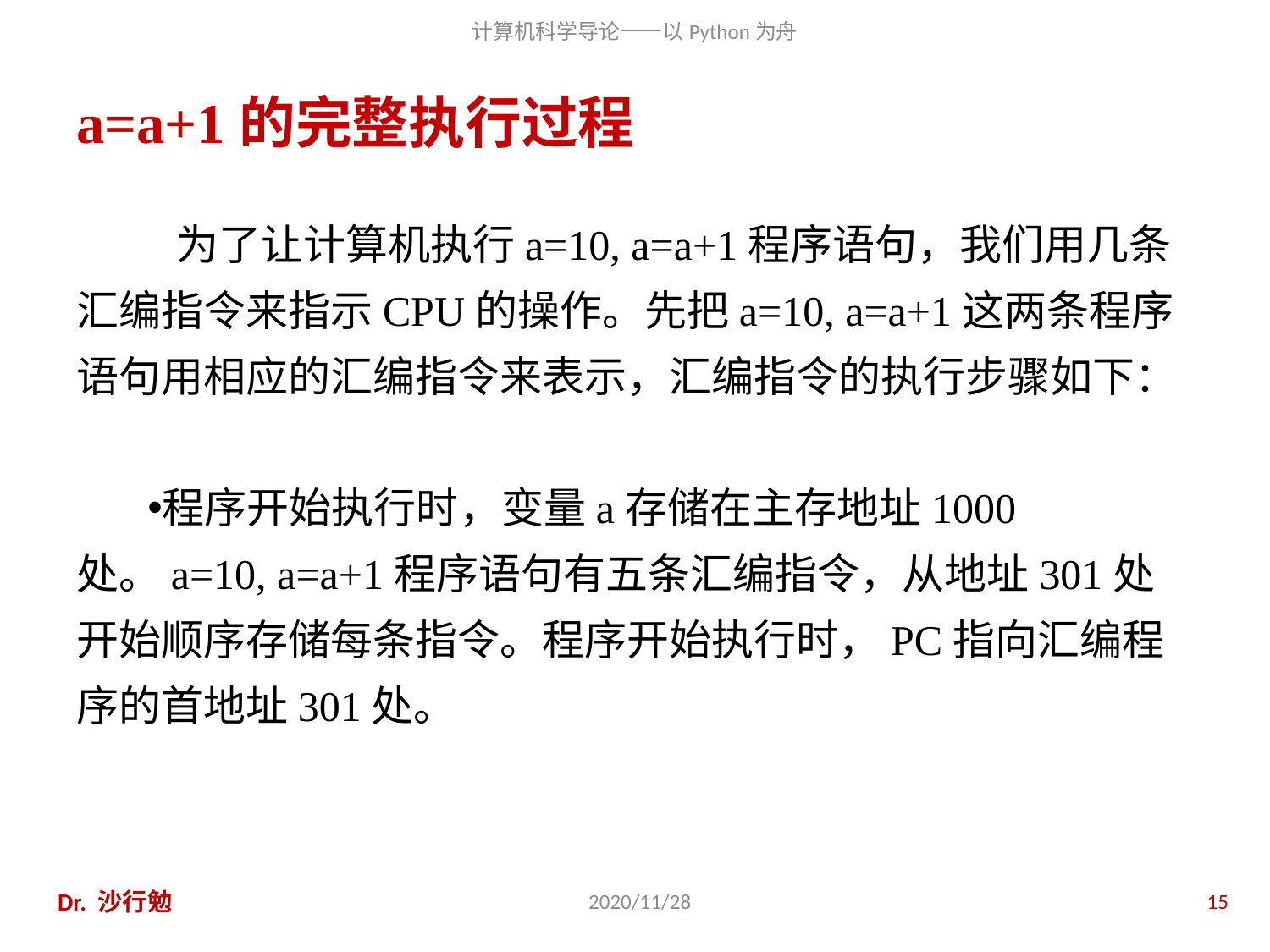

# a=a+1的完整执行过程
为了让计算机执行a=10, a=a+1程序语句，我们用几条汇编指令来指示CPU的操作。先把a=10, a=a+1这两条程序语句用相应的汇编指令来表示，汇编指令的执行步骤如下：

程序开始执行时，变量a存储在主存地址1000处。a=10, a=a+1程序语句有五条汇编指令，从地址301处开始顺序存储每条指令。程序开始执行时，PC指向汇编程序的首地址301处。
Dr. 沙行勉
2020/11/28
15